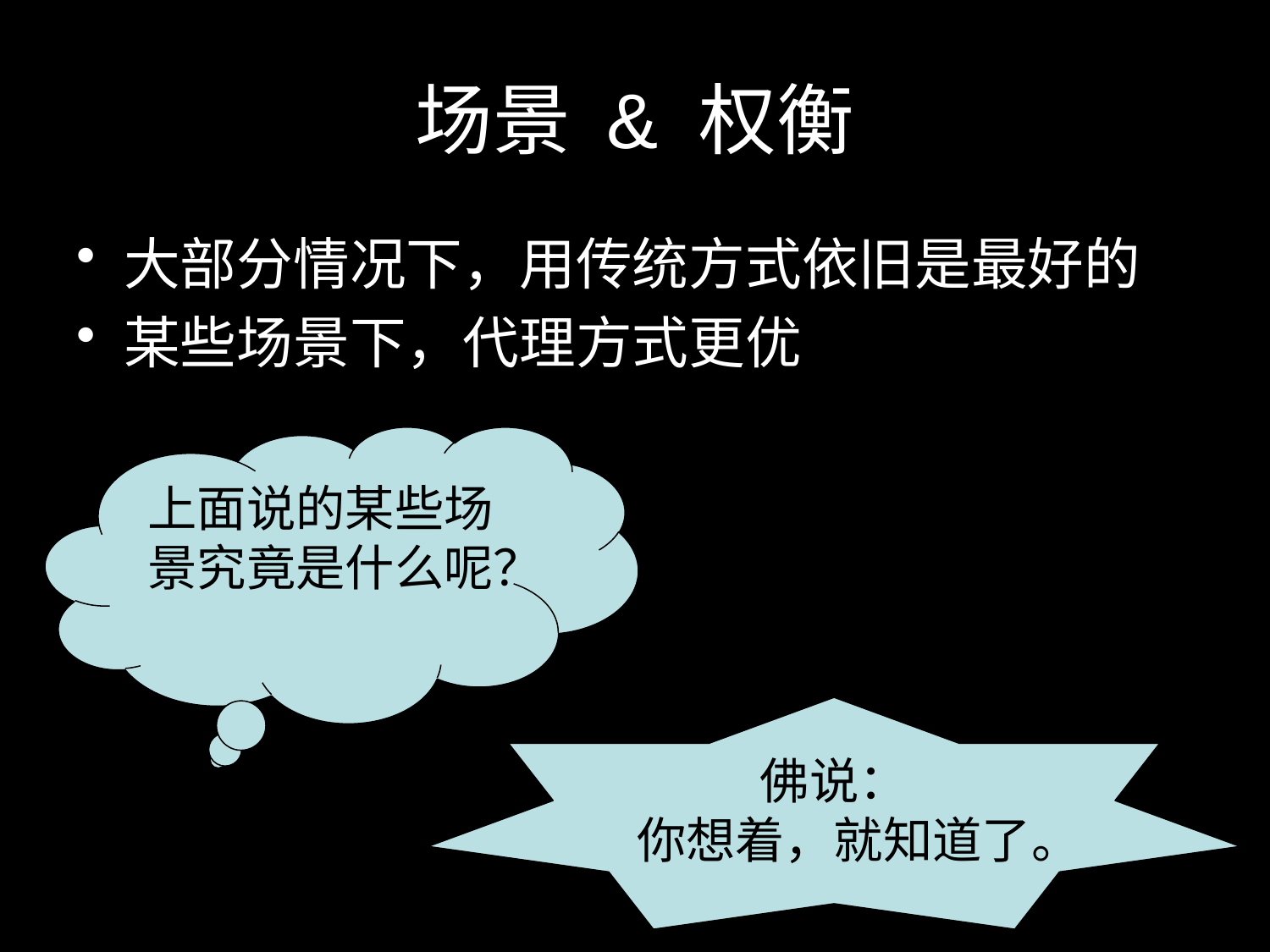

# 场景 & 权衡
大部分情况下，用传统方式依旧是最好的
某些场景下，代理方式更优
上面说的某些场景究竟是什么呢？
佛说：
你想着，就知道了。